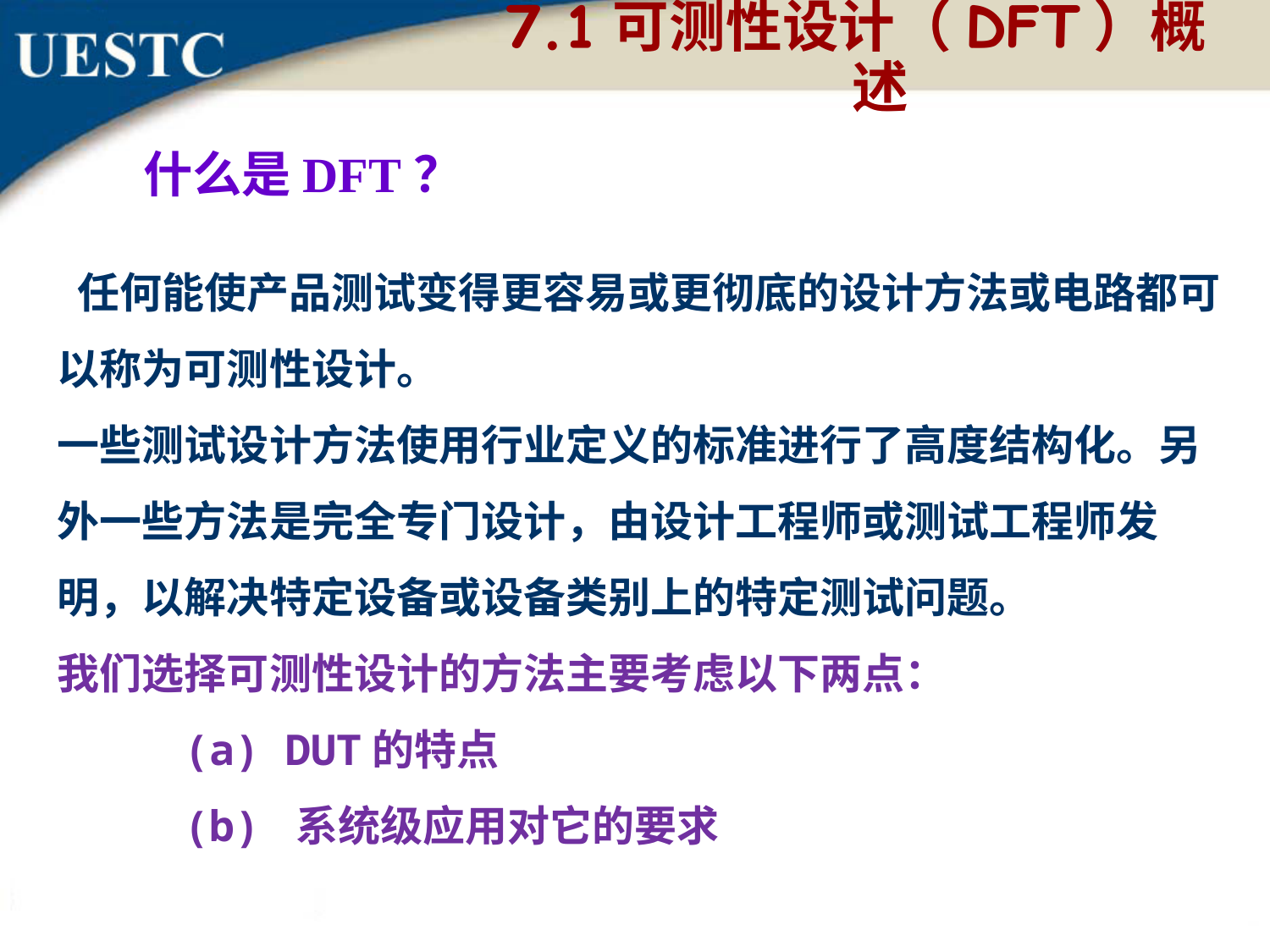

7.1可测性设计（DFT）概述
什么是DFT？
 任何能使产品测试变得更容易或更彻底的设计方法或电路都可以称为可测性设计。
一些测试设计方法使用行业定义的标准进行了高度结构化。另外一些方法是完全专门设计，由设计工程师或测试工程师发明，以解决特定设备或设备类别上的特定测试问题。
我们选择可测性设计的方法主要考虑以下两点：
     (a) DUT的特点
     (b) 系统级应用对它的要求